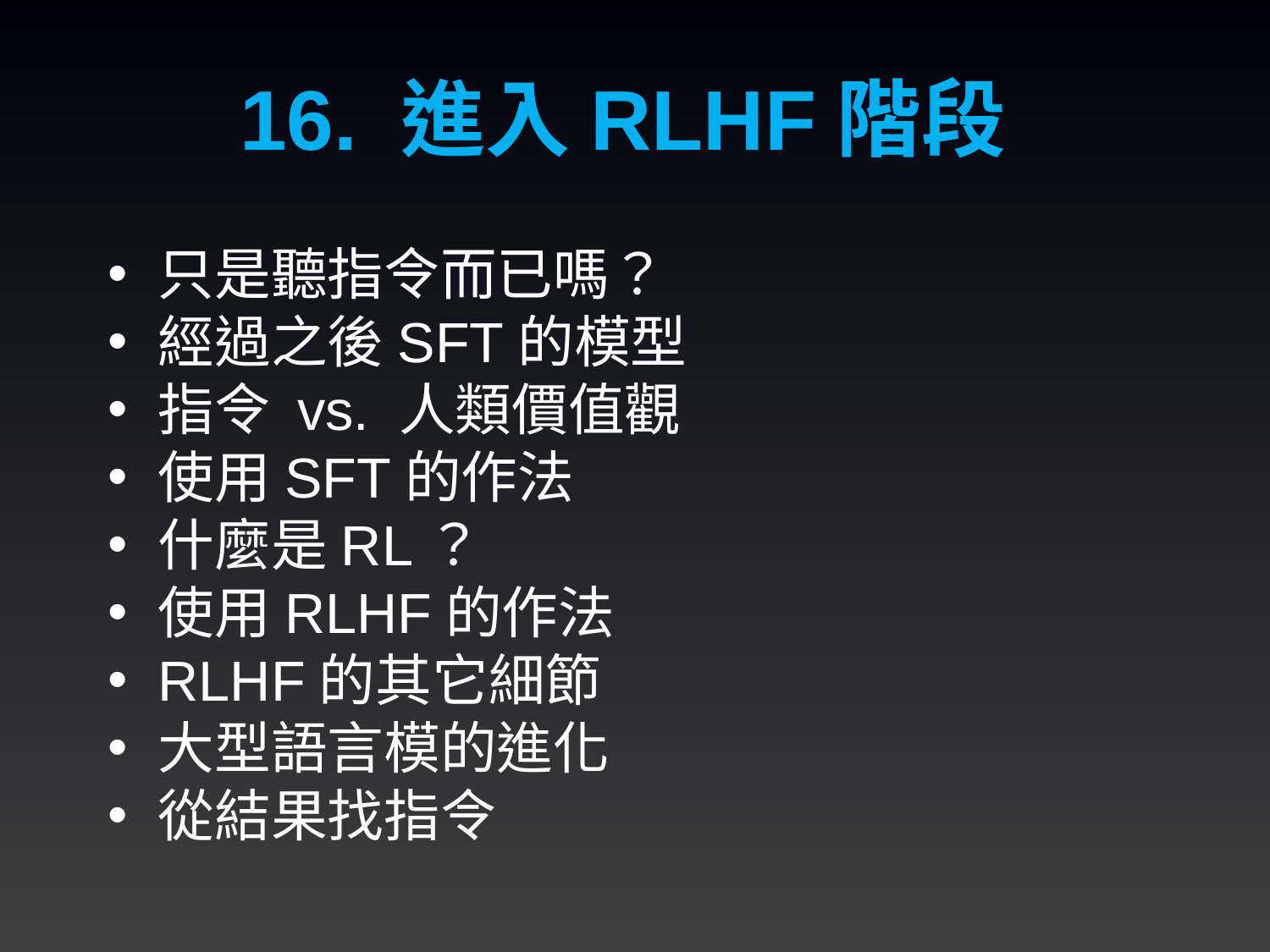

16. 進入RLHF階段
只是聽指令而已嗎？
經過之後SFT的模型
指令 vs. 人類價值觀
使用SFT的作法
什麼是RL？
使用RLHF的作法
RLHF的其它細節
大型語言模的進化
從結果找指令